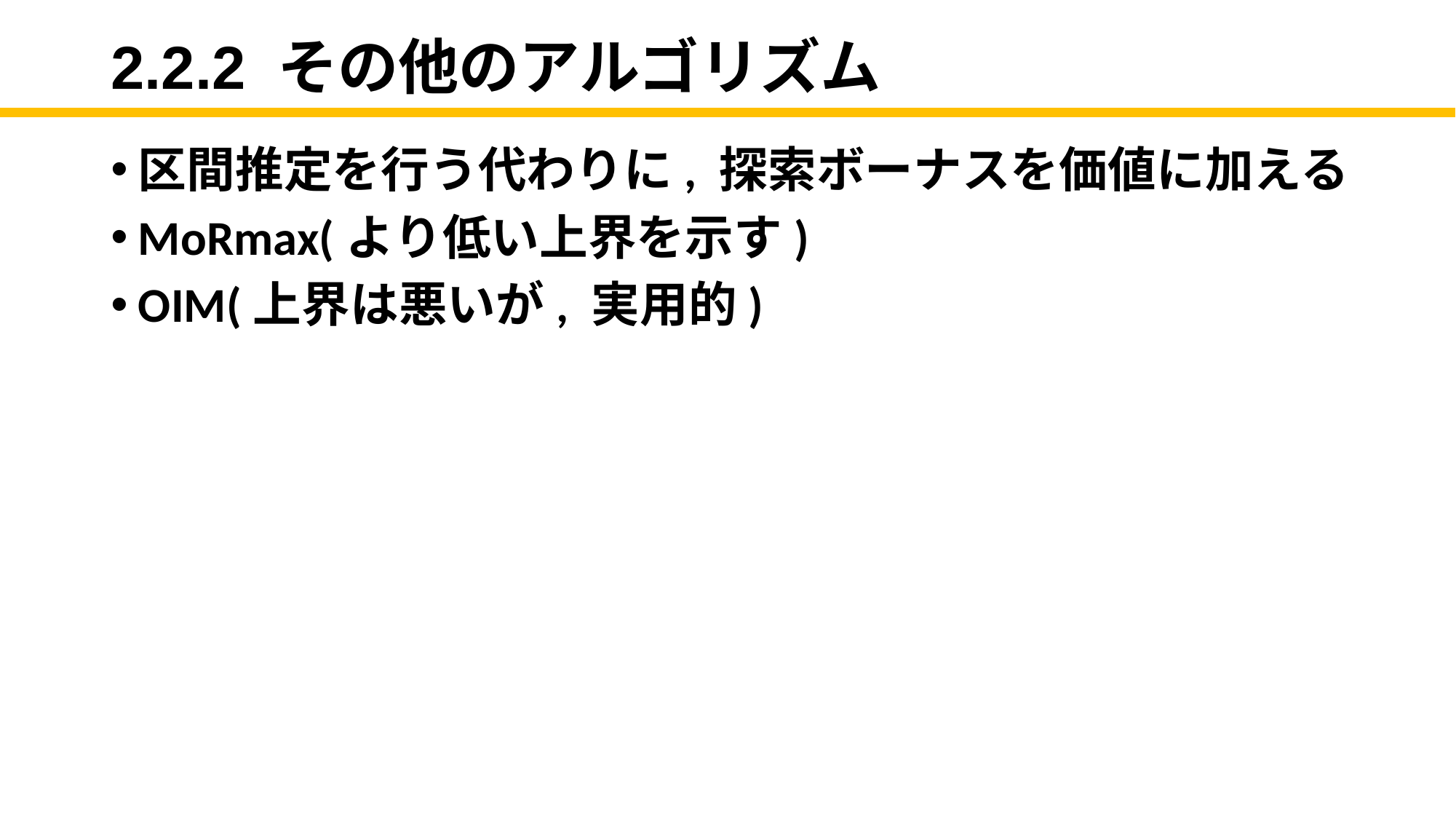

# 2.2.2 その他のアルゴリズム
区間推定を行う代わりに, 探索ボーナスを価値に加える
MoRmax(より低い上界を示す)
OIM(上界は悪いが, 実用的)